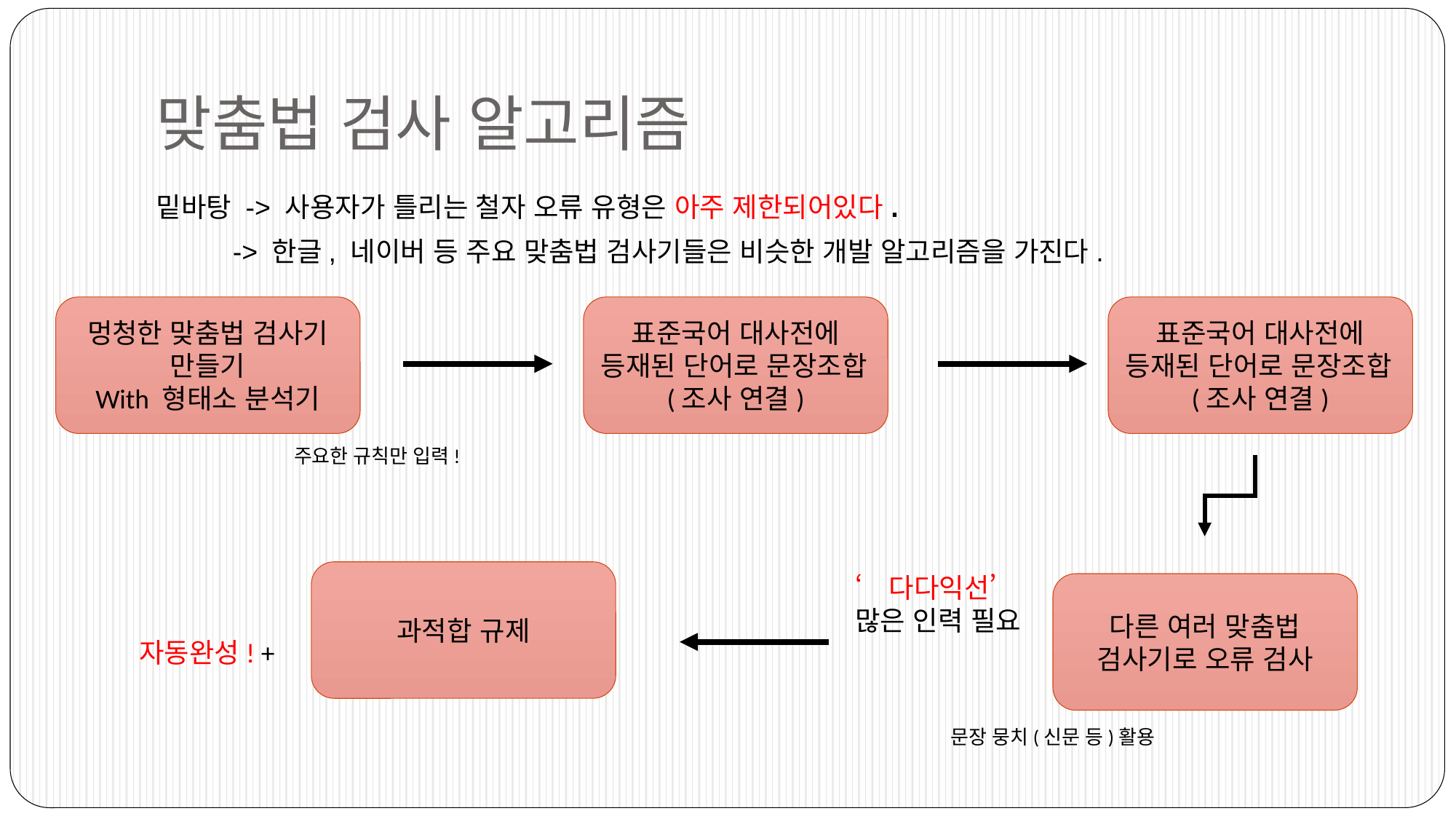

# 맞춤법 검사 알고리즘
밑바탕 -> 사용자가 틀리는 철자 오류 유형은 아주 제한되어있다.
          -> 한글, 네이버 등 주요 맞춤법 검사기들은 비슷한 개발 알고리즘을 가진다.

멍청한 맞춤법 검사기
만들기
With 형태소 분석기
표준국어 대사전에 등재된 단어로 문장조합(조사 연결)
표준국어 대사전에 등재된 단어로 문장조합(조사 연결)
주요한 규칙만 입력!
과적합 규제
‘다다익선’
많은 인력 필요
다른 여러 맞춤법 검사기로 오류 검사
자동완성! +
문장 뭉치(신문 등)활용